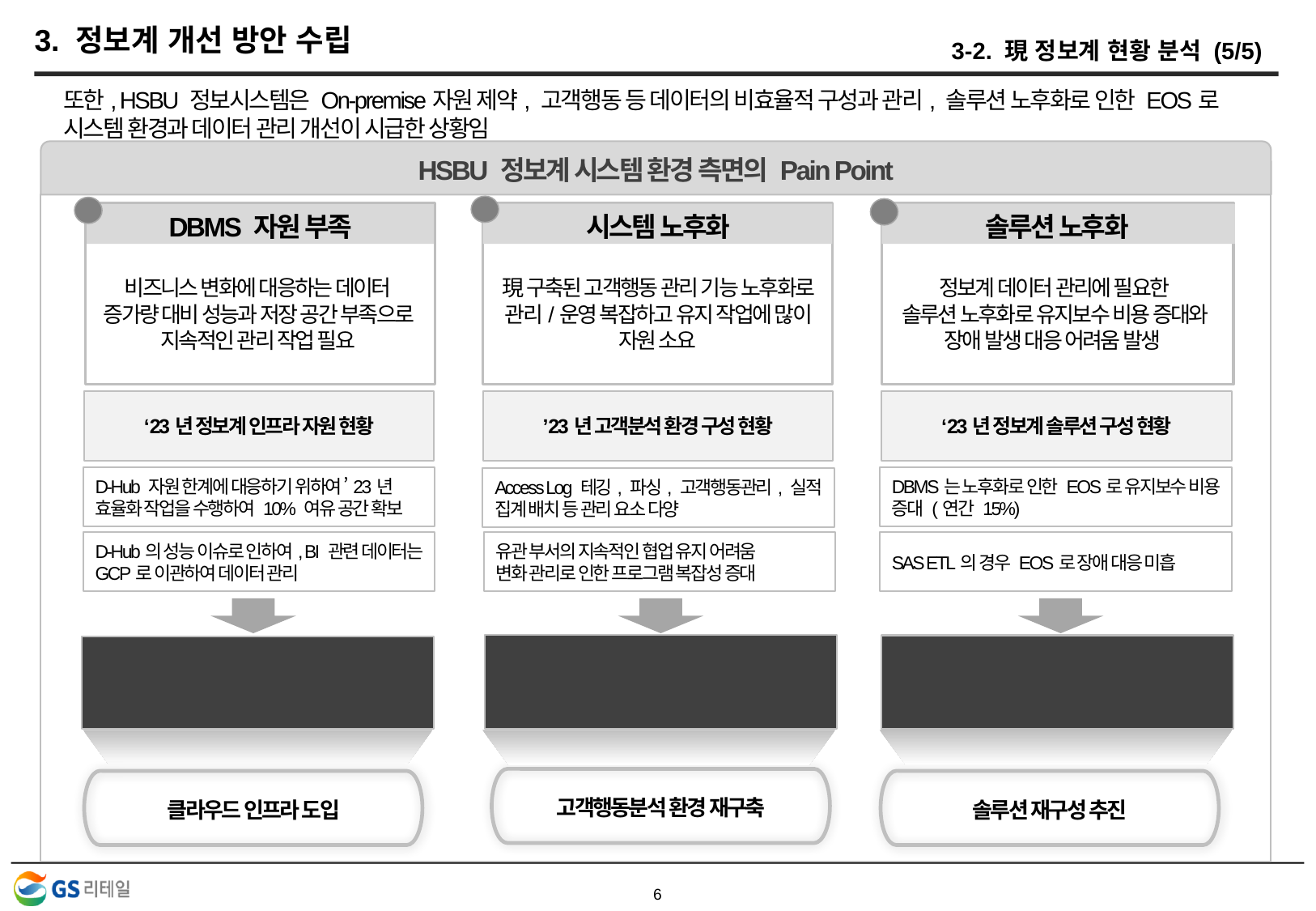

# 3. 정보계 개선 방안 수립
3-2. 現 정보계 현황 분석 (5/5)
또한, HSBU 정보시스템은 On-premise자원 제약, 고객행동 등 데이터의 비효율적 구성과 관리, 솔루션 노후화로 인한 EOS로 시스템 환경과 데이터 관리 개선이 시급한 상황임
HSBU 정보계 시스템 환경 측면의 Pain Point

2
1
3

DBMS 자원 부족

시스템 노후화
솔루션 노후화
비즈니스 변화에 대응하는 데이터
증가량 대비 성능과 저장 공간 부족으로 지속적인 관리 작업 필요
現 구축된 고객행동 관리 기능 노후화로 관리/운영 복잡하고 유지 작업에 많이 자원 소요
정보계 데이터 관리에 필요한
솔루션 노후화로 유지보수 비용 증대와 장애 발생 대응 어려움 발생
‘23년 정보계 인프라 자원 현황
’23년 고객분석 환경 구성 현황
‘23년 정보계 솔루션 구성 현황
DBMS는 노후화로 인한 EOS로 유지보수 비용 증대 (연간 15%)
D-Hub 자원 한계에 대응하기 위하여 ’23년 효율화 작업을 수행하여 10% 여유 공간 확보
Access Log 테깅, 파싱, 고객행동관리, 실적 집계 배치 등 관리 요소 다양
SAS ETL의 경우 EOS로 장애 대응 미흡
D-Hub의 성능 이슈로 인하여, BI 관련 데이터는 GCP로 이관하여 데이터 관리
유관 부서의 지속적인 협업 유지 어려움
변화 관리로 인한 프로그램 복잡성 증대

운영과 관리 효율성을 고려한
고객행동분석 아키텍처 재설계
신속한 기술 트렌드 적용과 장애 대응이
 가능한 솔루션 구성
장기적 관점의 확장성, 유연성 등을 고려한 정보계 시스템 환경 구성

클라우드 인프라 도입

고객행동분석 환경 재구축
솔루션 재구성 추진